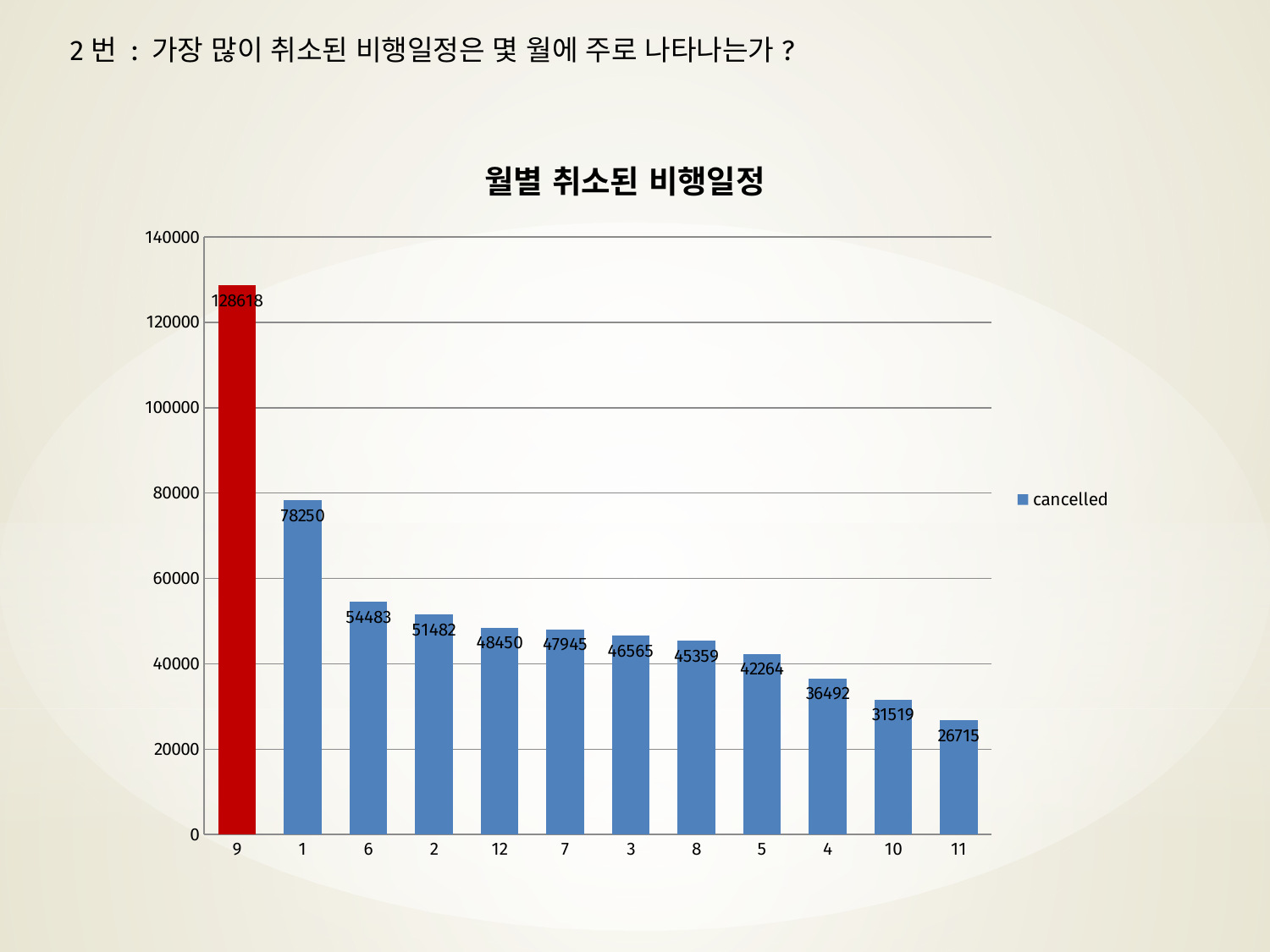

2번 : 가장 많이 취소된 비행일정은 몇 월에 주로 나타나는가?

### Chart: 월별 취소된 비행일정

| Category | cancelled |
|---|---|
| 9 | 128618.0 |
| 1 | 78250.0 |
| 6 | 54483.0 |
| 2 | 51482.0 |
| 12 | 48450.0 |
| 7 | 47945.0 |
| 3 | 46565.0 |
| 8 | 45359.0 |
| 5 | 42264.0 |
| 4 | 36492.0 |
| 10 | 31519.0 |
| 11 | 26715.0 |